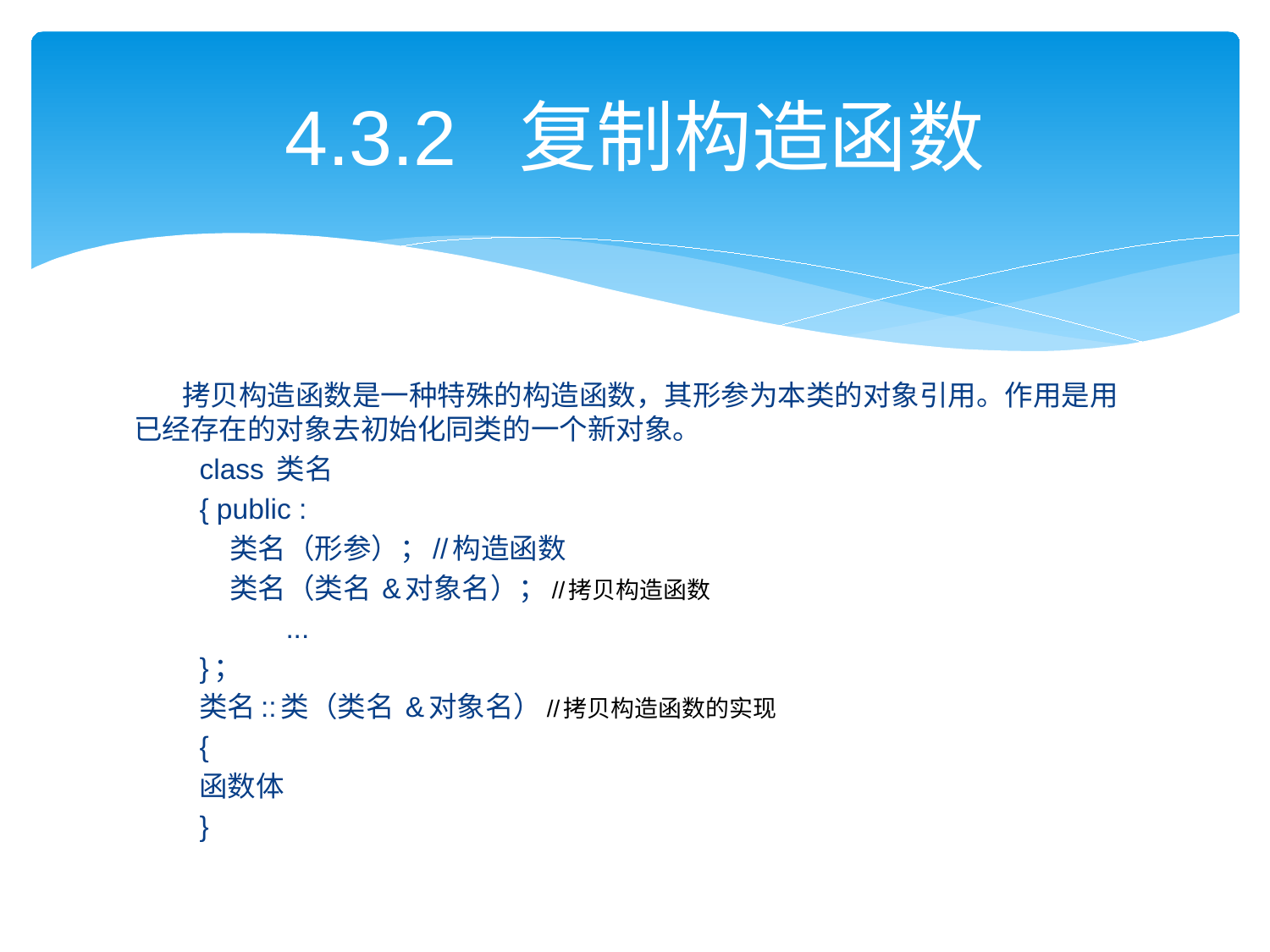

# 4.3.2  复制构造函数
拷贝构造函数是一种特殊的构造函数，其形参为本类的对象引用。作用是用已经存在的对象去初始化同类的一个新对象。
class 类名
{ public :
    类名（形参）；//构造函数
    类名（类名 &对象名）；//拷贝构造函数
           ...
}；
类名::类（类名 &对象名）//拷贝构造函数的实现
{
函数体
}